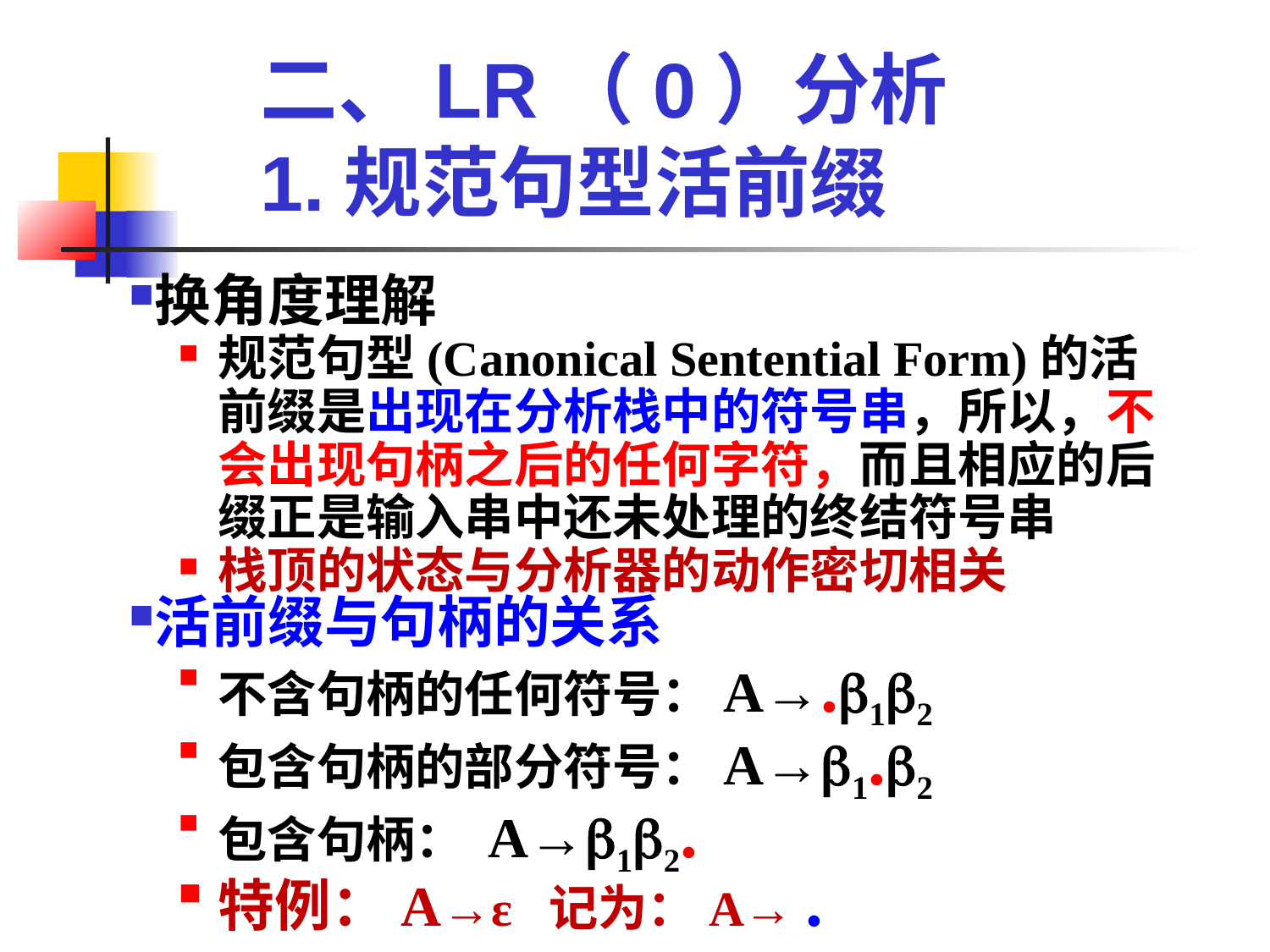

二、LR（0）分析
1.规范句型活前缀
换角度理解
规范句型(Canonical Sentential Form)的活前缀是出现在分析栈中的符号串，所以，不会出现句柄之后的任何字符，而且相应的后缀正是输入串中还未处理的终结符号串
栈顶的状态与分析器的动作密切相关
活前缀与句柄的关系
不含句柄的任何符号：A→.β1β2
包含句柄的部分符号：A→β1.β2
包含句柄： A→β1β2.
特例：A→ε  记为：A→ .